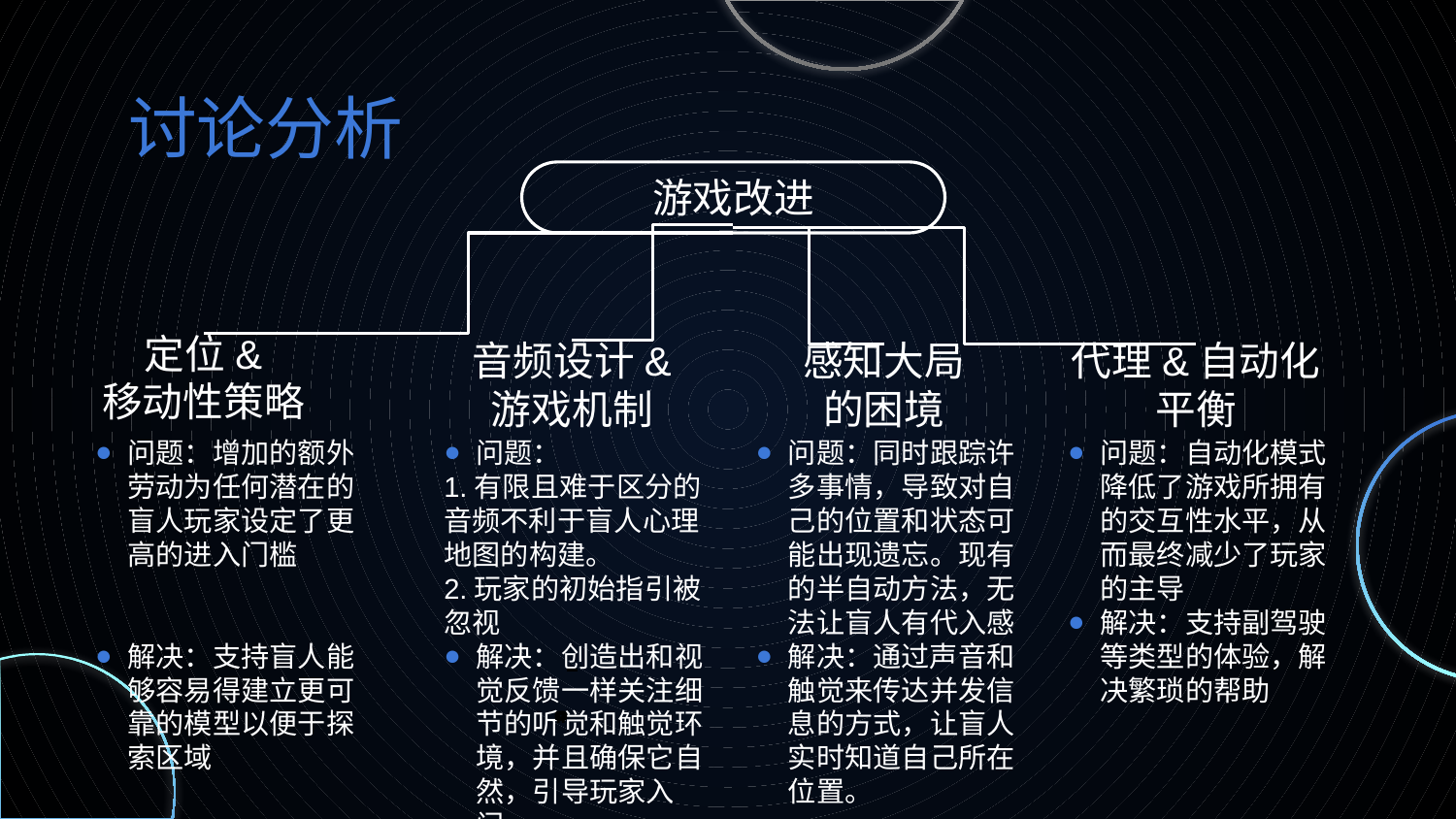

# 讨论分析
游戏改进
定位&
移动性策略
音频设计&
游戏机制
感知大局
的困境
代理&自动化平衡
问题：增加的额外劳动为任何潜在的盲人玩家设定了更高的进入门槛

解决：支持盲人能够容易得建立更可靠的模型以便于探索区域
问题：
1.有限且难于区分的音频不利于盲人心理地图的构建。
2.玩家的初始指引被忽视
解决：创造出和视觉反馈一样关注细节的听觉和触觉环境，并且确保它自然，引导玩家入门。

问题：同时跟踪许多事情，导致对自己的位置和状态可能出现遗忘。现有的半自动方法，无法让盲人有代入感
解决：通过声音和触觉来传达并发信息的方式，让盲人实时知道自己所在位置。
问题：自动化模式降低了游戏所拥有的交互性水平，从而最终减少了玩家的主导
解决：支持副驾驶等类型的体验，解决繁琐的帮助